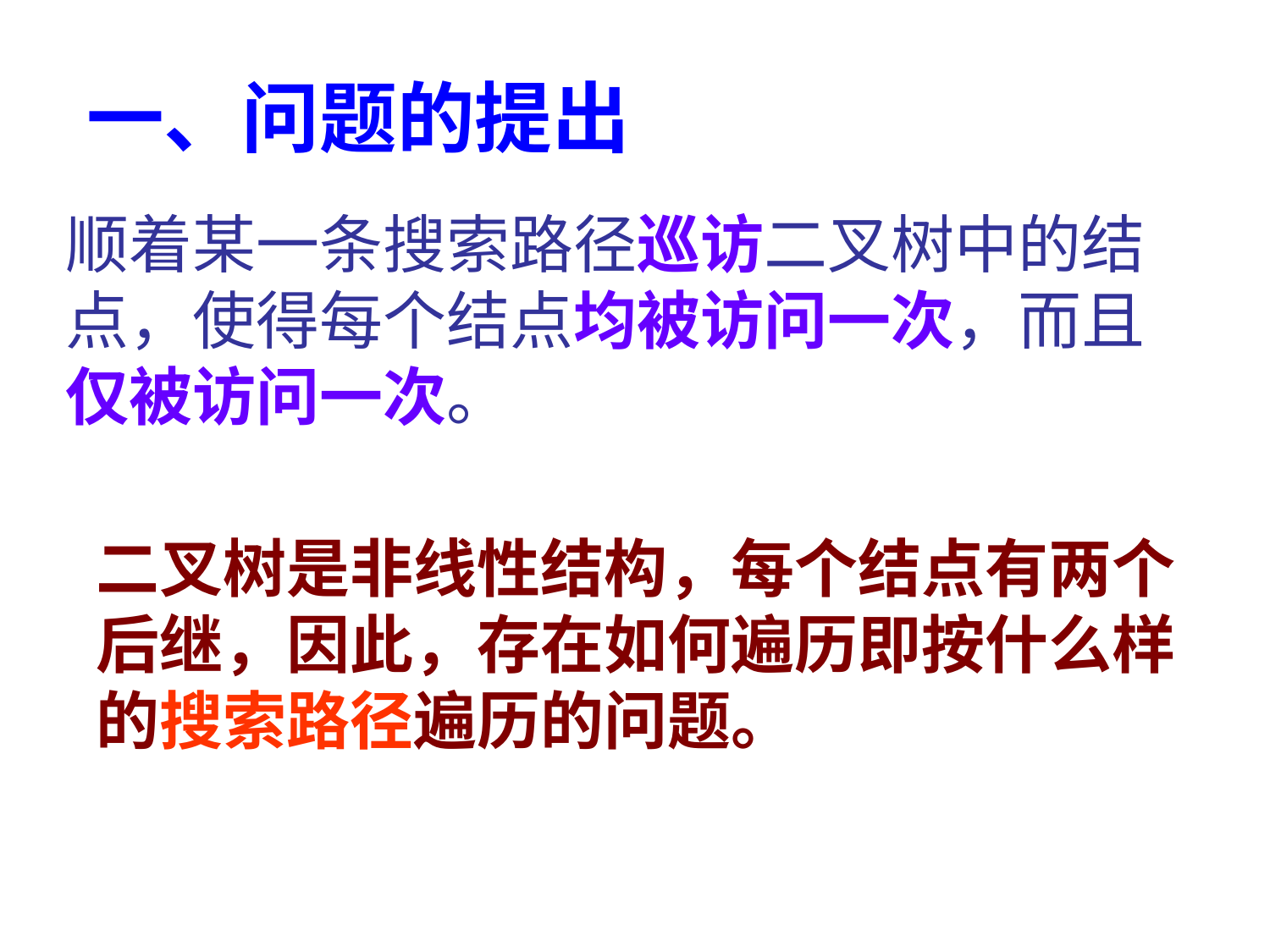

一、问题的提出
顺着某一条搜索路径巡访二叉树中的结点，使得每个结点均被访问一次，而且仅被访问一次。
二叉树是非线性结构，每个结点有两个后继，因此，存在如何遍历即按什么样的搜索路径遍历的问题。